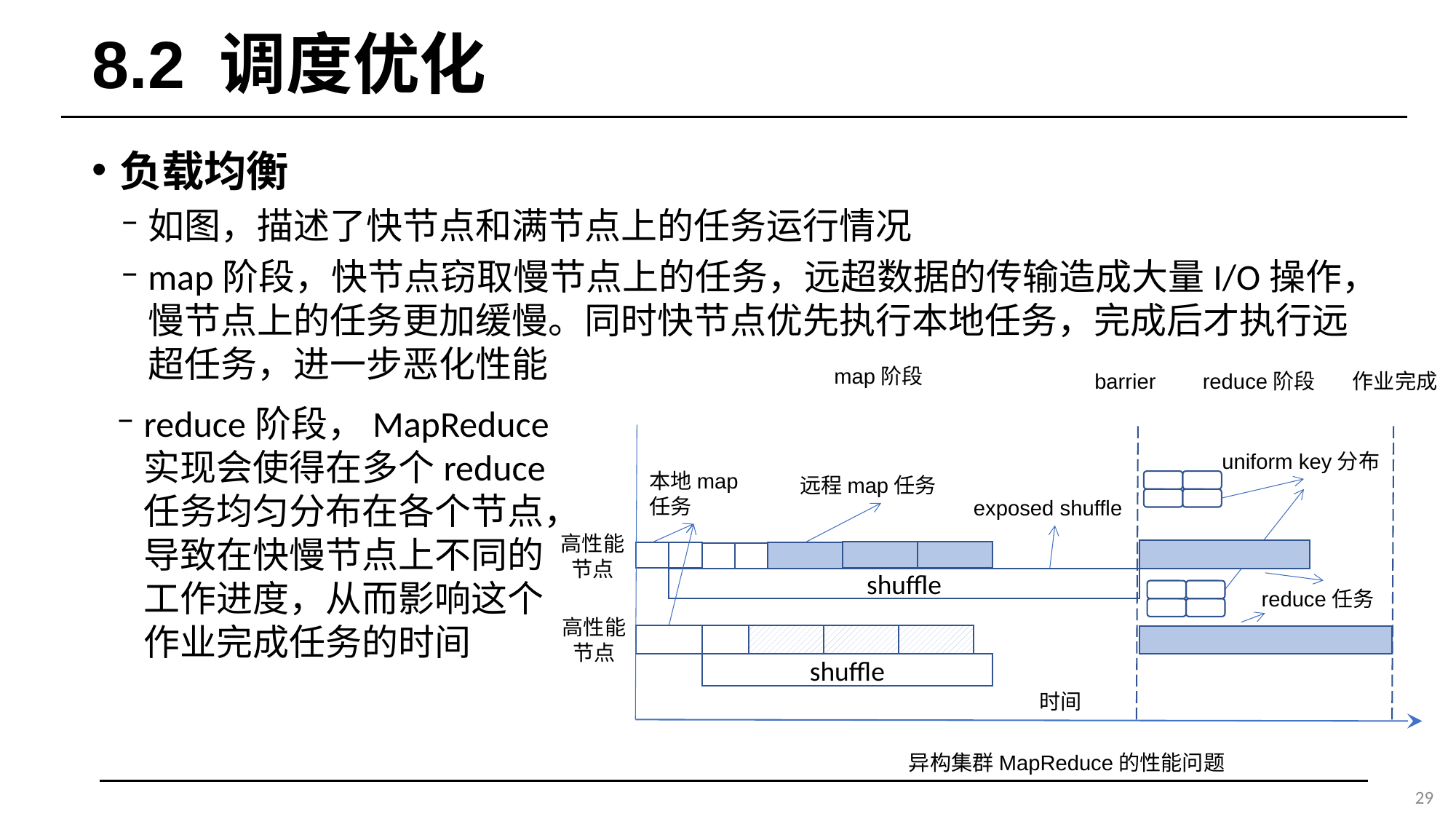

# 8.2 调度优化
负载均衡
如图，描述了快节点和满节点上的任务运行情况
map阶段，快节点窃取慢节点上的任务，远超数据的传输造成大量I/O操作，慢节点上的任务更加缓慢。同时快节点优先执行本地任务，完成后才执行远超任务，进一步恶化性能
map阶段
barrier
 reduce阶段
 作业完成
 uniform key分布
本地map
任务
远程map任务

exposed shuffle

高性能
节点

shuffle
 reduce任务

高性能
节点

shuffle
 时间
reduce阶段，MapReduce实现会使得在多个reduce任务均匀分布在各个节点，导致在快慢节点上不同的工作进度，从而影响这个作业完成任务的时间
异构集群MapReduce的性能问题
29